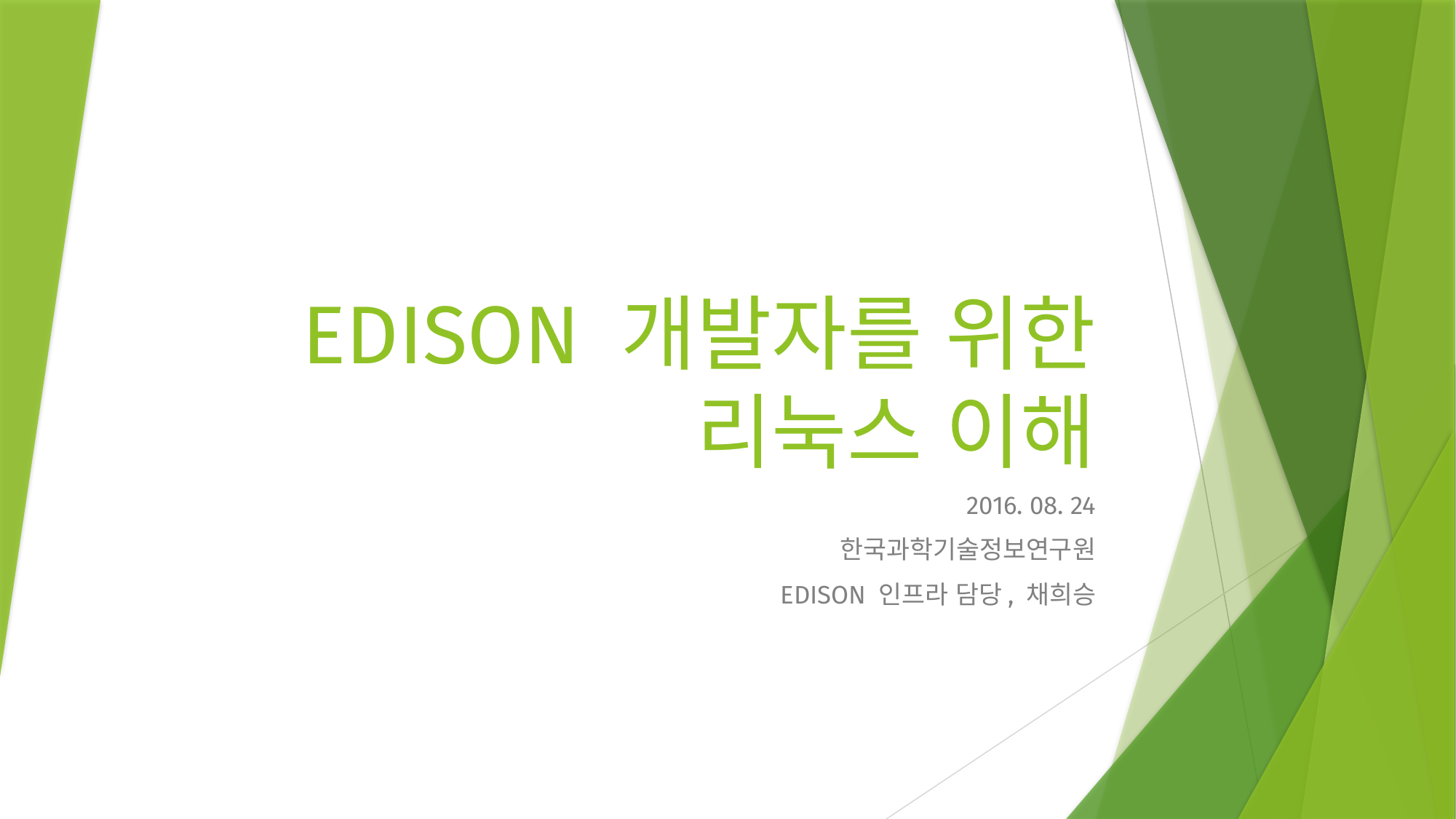

# EDISON 개발자를 위한 리눅스 이해
2016. 08. 24
한국과학기술정보연구원
EDISON 인프라 담당, 채희승